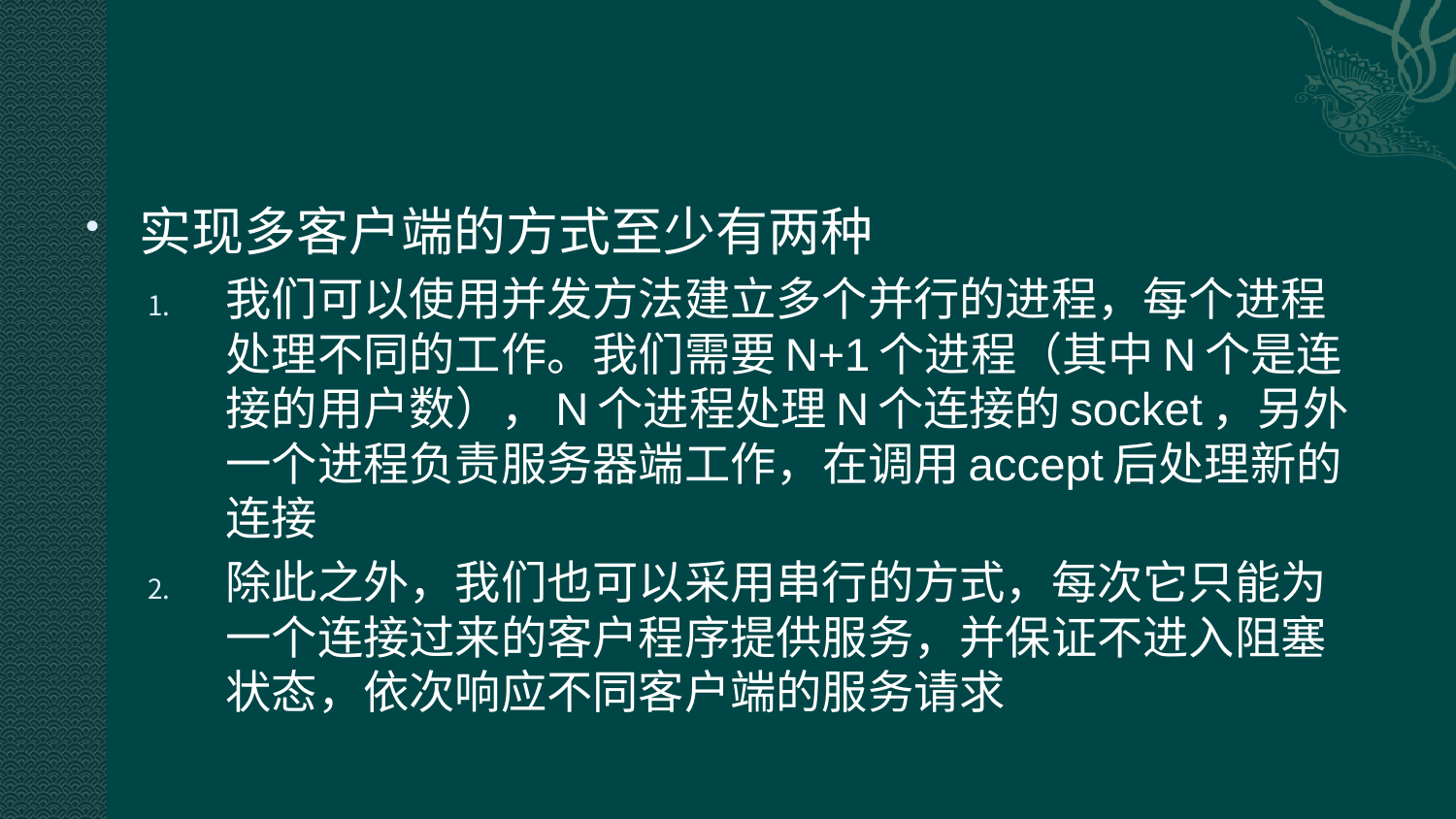

#
实现多客户端的方式至少有两种
我们可以使用并发方法建立多个并行的进程，每个进程处理不同的工作。我们需要N+1个进程（其中N个是连接的用户数），N个进程处理N个连接的socket，另外一个进程负责服务器端工作，在调用accept后处理新的连接
除此之外，我们也可以采用串行的方式，每次它只能为一个连接过来的客户程序提供服务，并保证不进入阻塞状态，依次响应不同客户端的服务请求